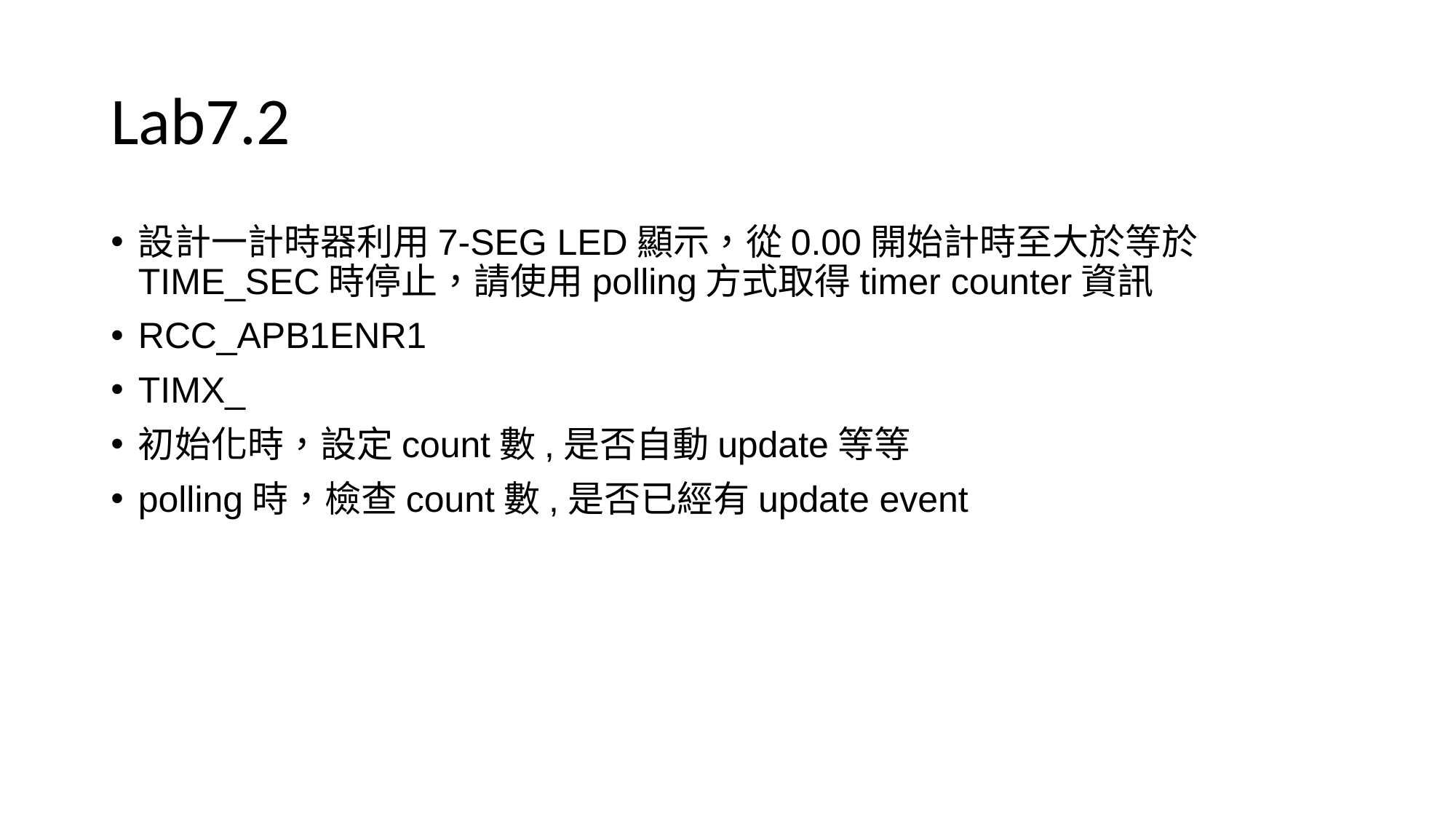

# Lab7.2
設計一計時器利用7-SEG LED顯示，從0.00開始計時至大於等於TIME_SEC時停止，請使用polling方式取得timer counter資訊
RCC_APB1ENR1
TIMX_
初始化時，設定count數,是否自動update等等
polling時，檢查count數,是否已經有update event